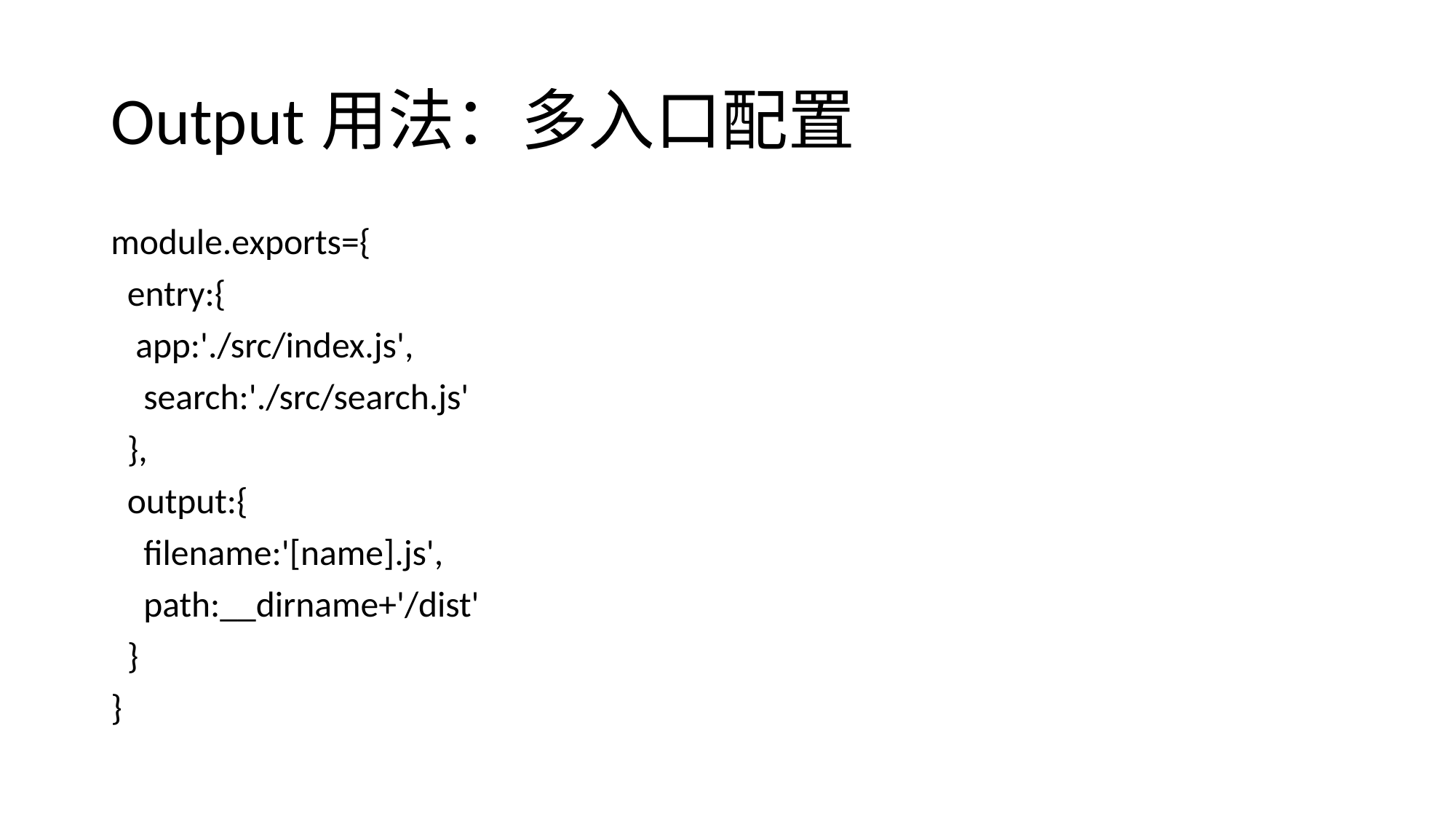

# Output用法：多入口配置
module.exports={
  entry:{
   app:'./src/index.js',
    search:'./src/search.js'
  },
  output:{
    filename:'[name].js',
    path:__dirname+'/dist'
  }
}